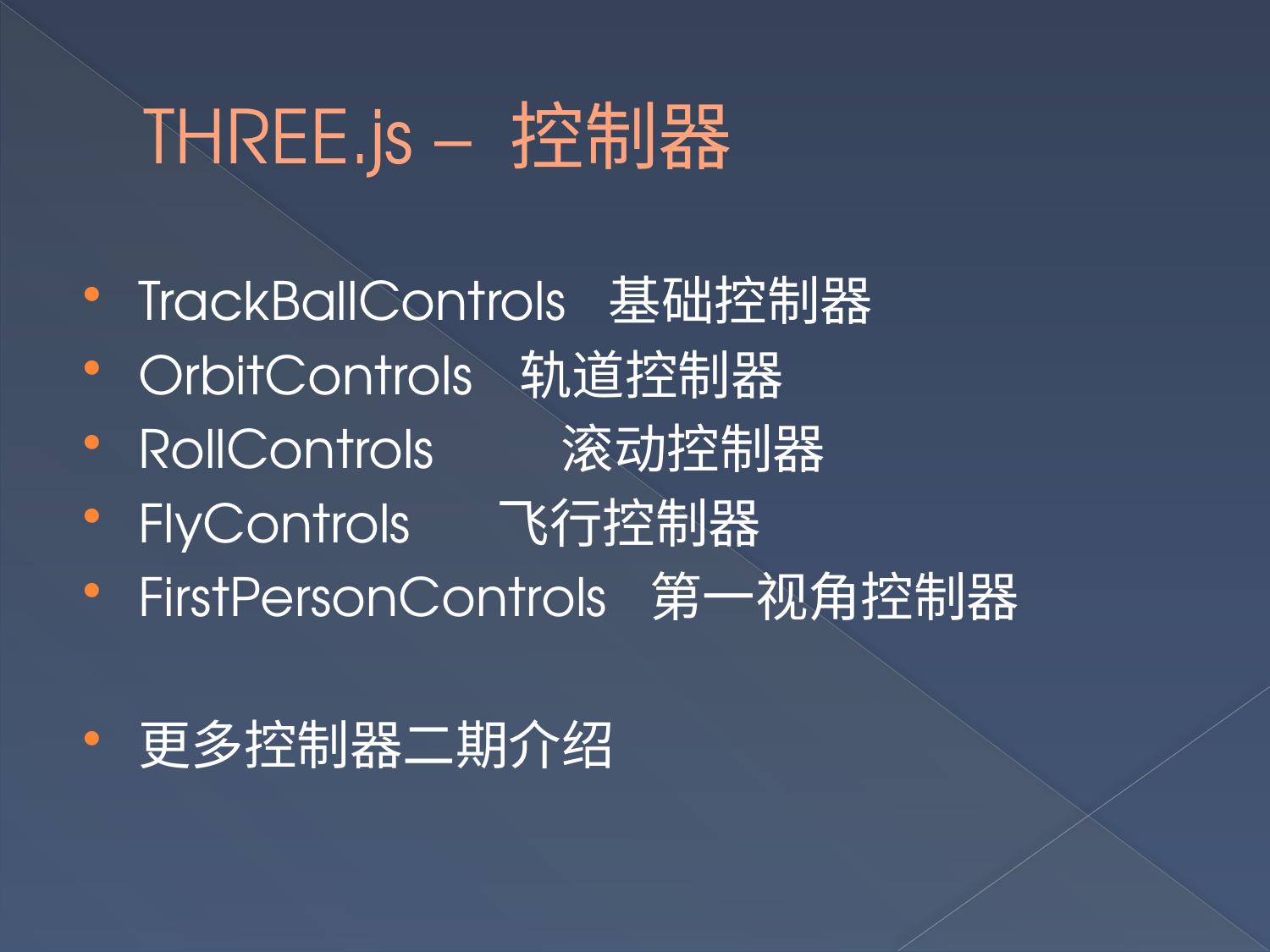

# THREE.js – 控制器
TrackBallControls  基础控制器
OrbitControls 	轨道控制器
RollControls	  滚动控制器
FlyControls     飞行控制器
FirstPersonControls  第一视角控制器

更多控制器二期介绍